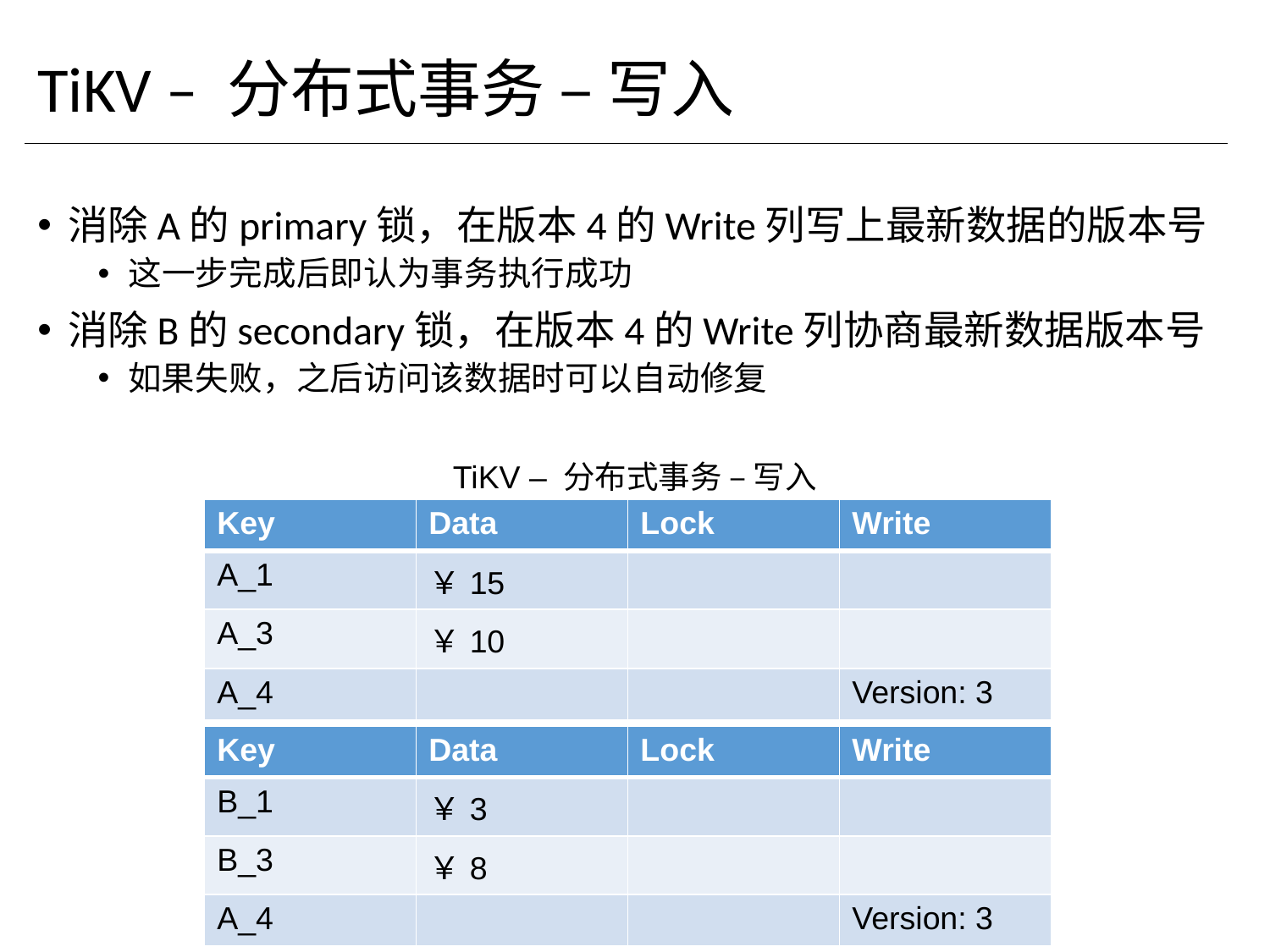

# TiKV – 分布式事务 – 写入
消除A的primary锁，在版本4的Write列写上最新数据的版本号
这一步完成后即认为事务执行成功
消除B的secondary锁，在版本4的Write列协商最新数据版本号
如果失败，之后访问该数据时可以自动修复

TiKV – 分布式事务 – 写入
| Key | Data | Lock | Write |
| --- | --- | --- | --- |
| A\_1 | ￥15 |  |  |
| A\_3 | ￥10 |  |  |
| A\_4 |  |  | Version: 3 |
| Key | Data | Lock | Write |
| --- | --- | --- | --- |
| B\_1 | ￥3 |  |  |
| B\_3 | ￥8 |  |  |
| A\_4 |  |  | Version: 3 |